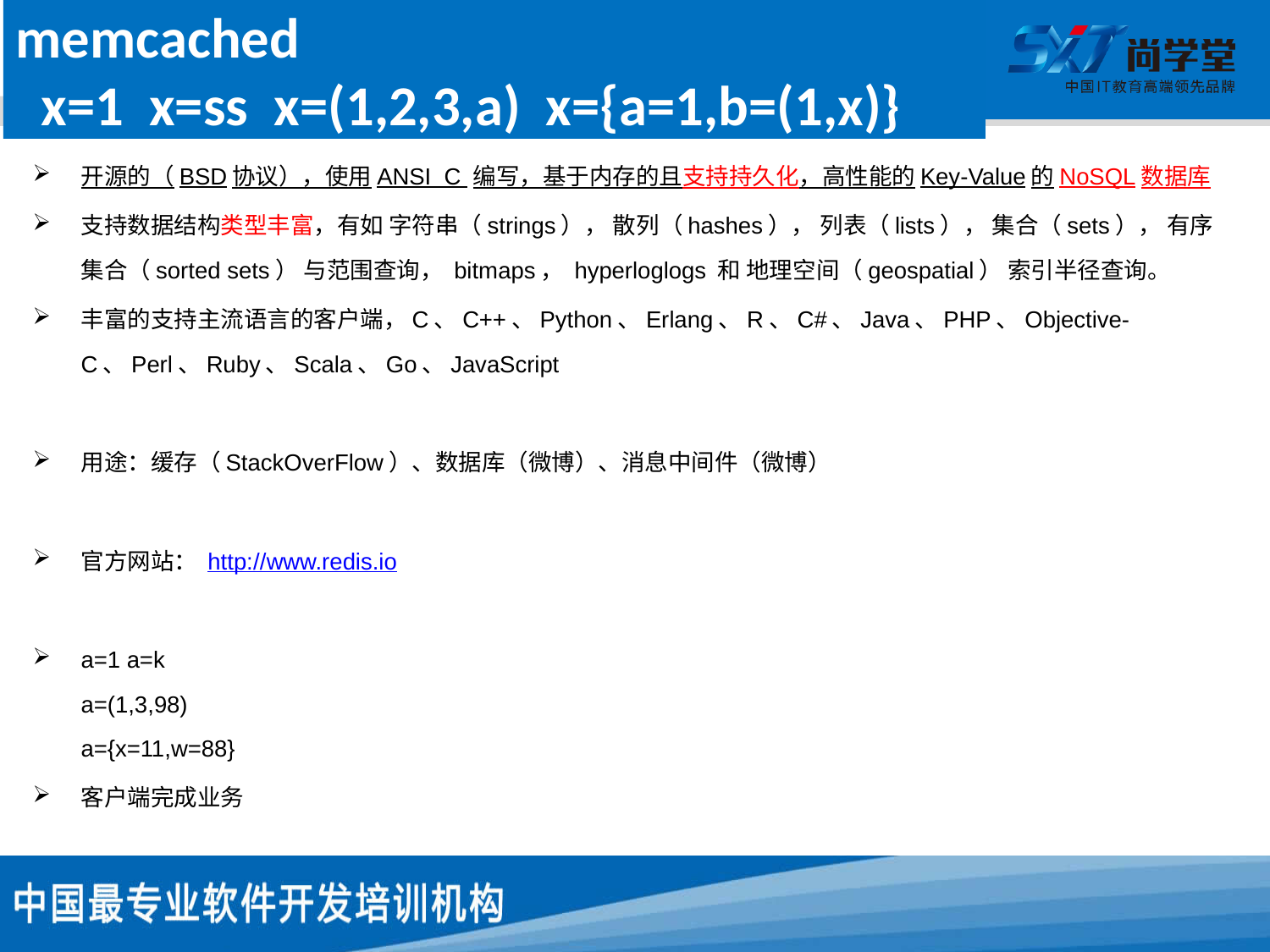

# Redis  json： memcached x=1  x=ss  x=(1,2,3,a)  x={a=1,b=(1,x)}
开源的（BSD协议），使用ANSI  C 编写，基于内存的且支持持久化，高性能的Key-Value的NoSQL数据库
支持数据结构类型丰富，有如 字符串（strings）， 散列（hashes）， 列表（lists）， 集合（sets）， 有序集合（sorted sets） 与范围查询， bitmaps， hyperloglogs 和 地理空间（geospatial） 索引半径查询。
丰富的支持主流语言的客户端，C、C++、Python、Erlang、R、C#、Java、PHP、Objective-C、Perl、Ruby、Scala、Go、JavaScript

用途：缓存（StackOverFlow）、数据库（微博）、消息中间件（微博）

官方网站： http://www.redis.io

a=1 a=k
a=(1,3,98)
a={x=11,w=88}
客户端完成业务